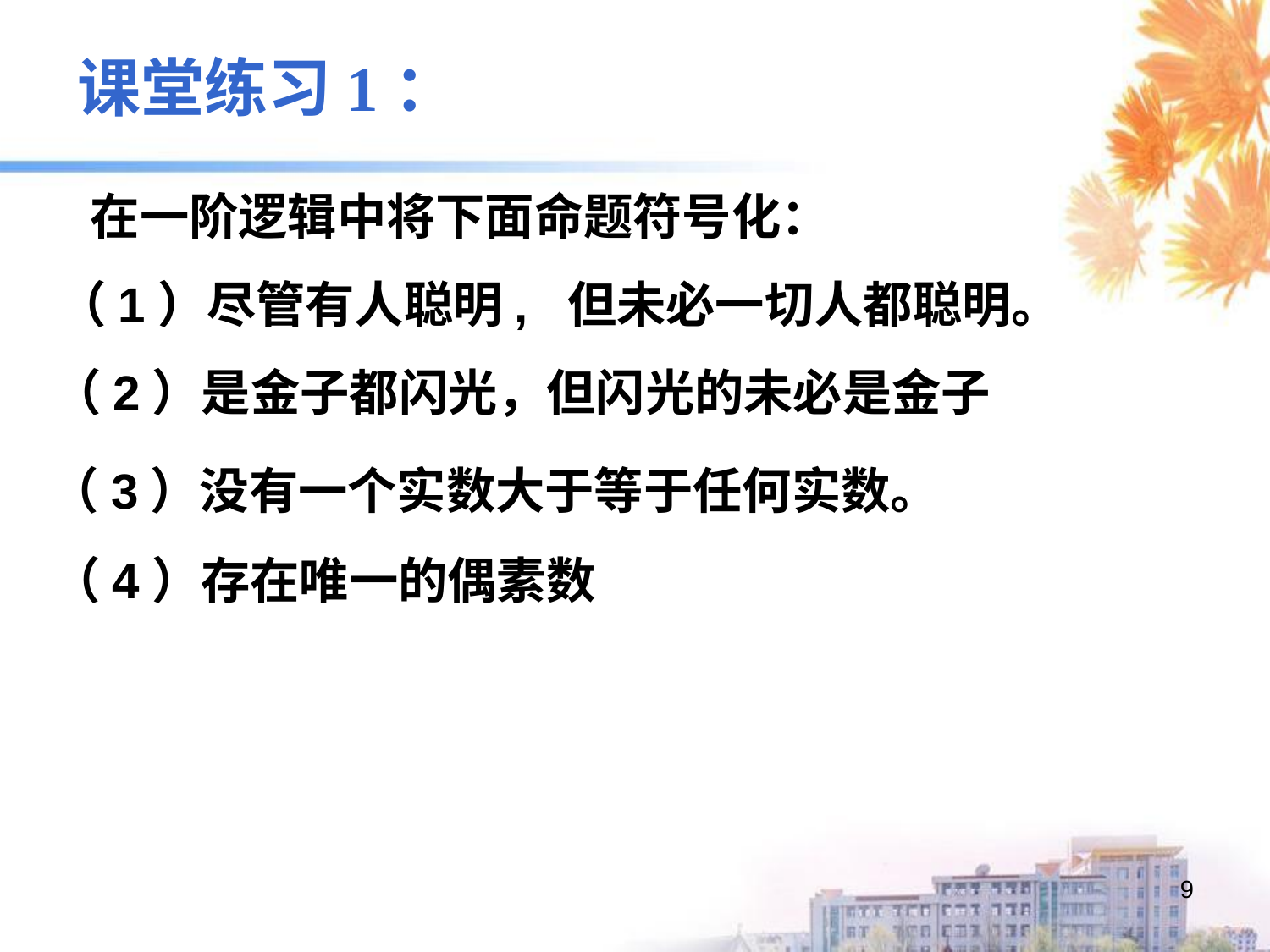

课堂练习1：
在一阶逻辑中将下面命题符号化：
（1）尽管有人聪明,  但未必一切人都聪明。
（2）是金子都闪光，但闪光的未必是金子
（3）没有一个实数大于等于任何实数。
（4）存在唯一的偶素数
9